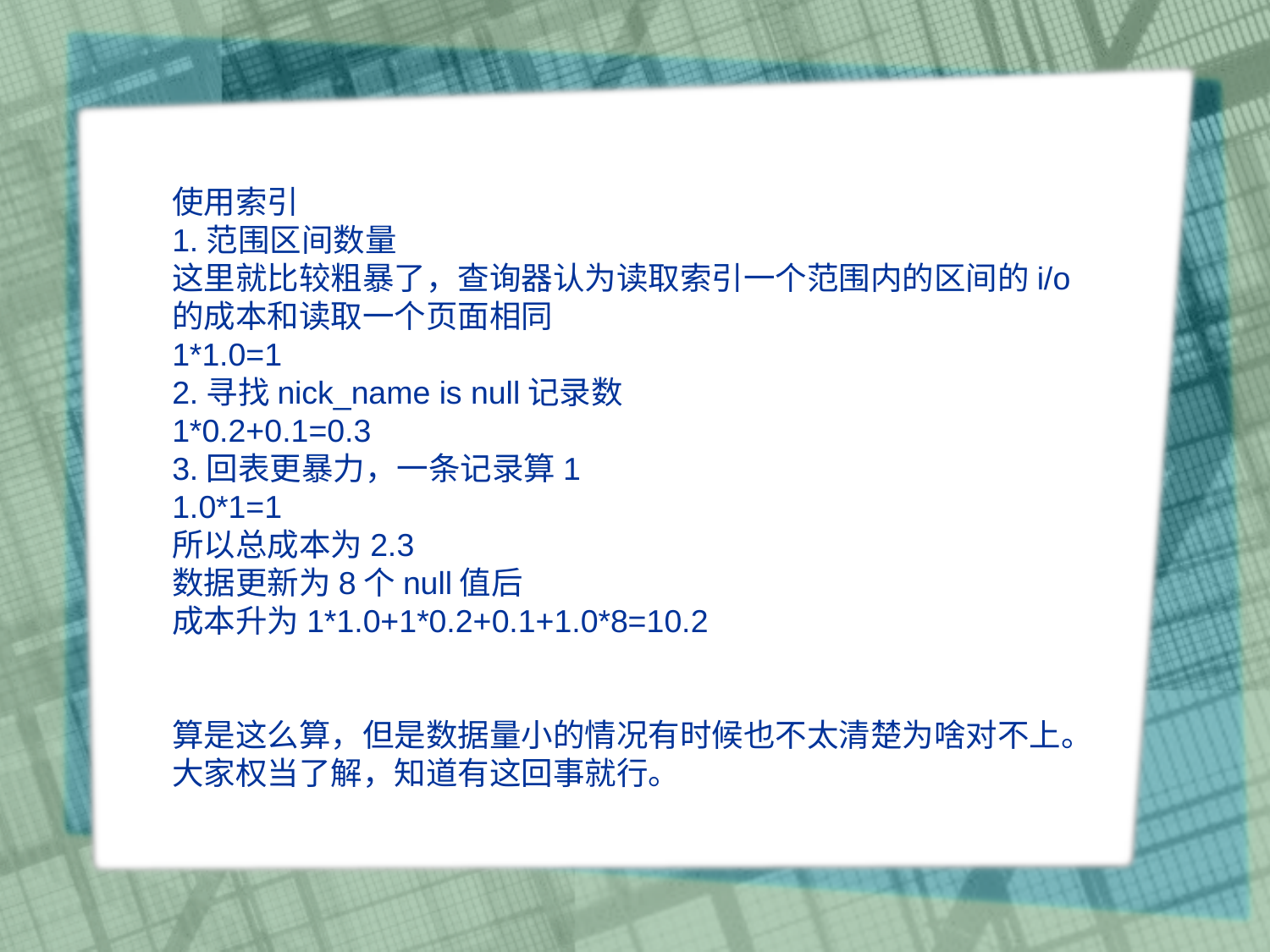

使用索引
1.范围区间数量
这里就比较粗暴了，查询器认为读取索引一个范围内的区间的i/o
的成本和读取一个页面相同
1*1.0=1
2.寻找nick_name is null记录数
1*0.2+0.1=0.3
3.回表更暴力，一条记录算1
1.0*1=1
所以总成本为2.3
数据更新为8个null值后
成本升为1*1.0+1*0.2+0.1+1.0*8=10.2

算是这么算，但是数据量小的情况有时候也不太清楚为啥对不上。
大家权当了解，知道有这回事就行。